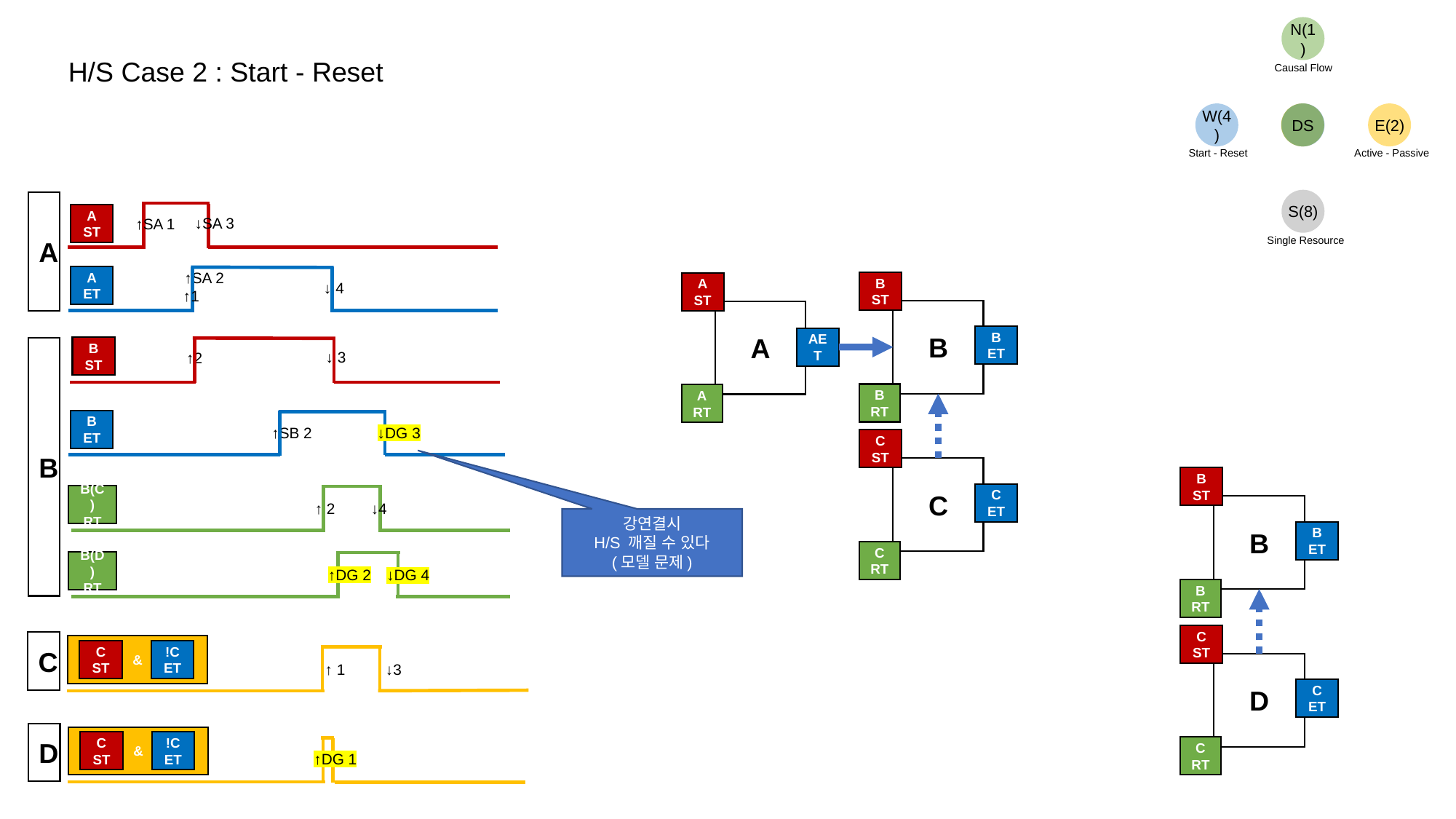

N(1)
H/S Case 2 : Start - Reset

Causal Flow
W(4)

DS

E(2)
Start - Reset
Active - Passive
S(8)
A
A
ST
↓SA 3
↑SA 1
Single Resource
↑SA 2
A
ET
B
ST
A
ST
↓ 4
↑1
B
A
B
ET
AET
B
ST
B
↓ 3
↑2
B
RT
A
RT
B
ET
↑SB 2
↓DG 3
C
ST
C
B
ST
C
ET
B(C)
RT
↑ 2
↓4
B
강연결시
H/S 깨질 수 있다
(모델 문제)
B
ET
C
RT
B(D)
RT
↑DG 2
↓DG 4
B
RT
C
ST
C
&
C
ST
!C
ET
D
↓3
↑ 1
C
ET
D
&
C
ST
!C
ET
C
RT
↑DG 1